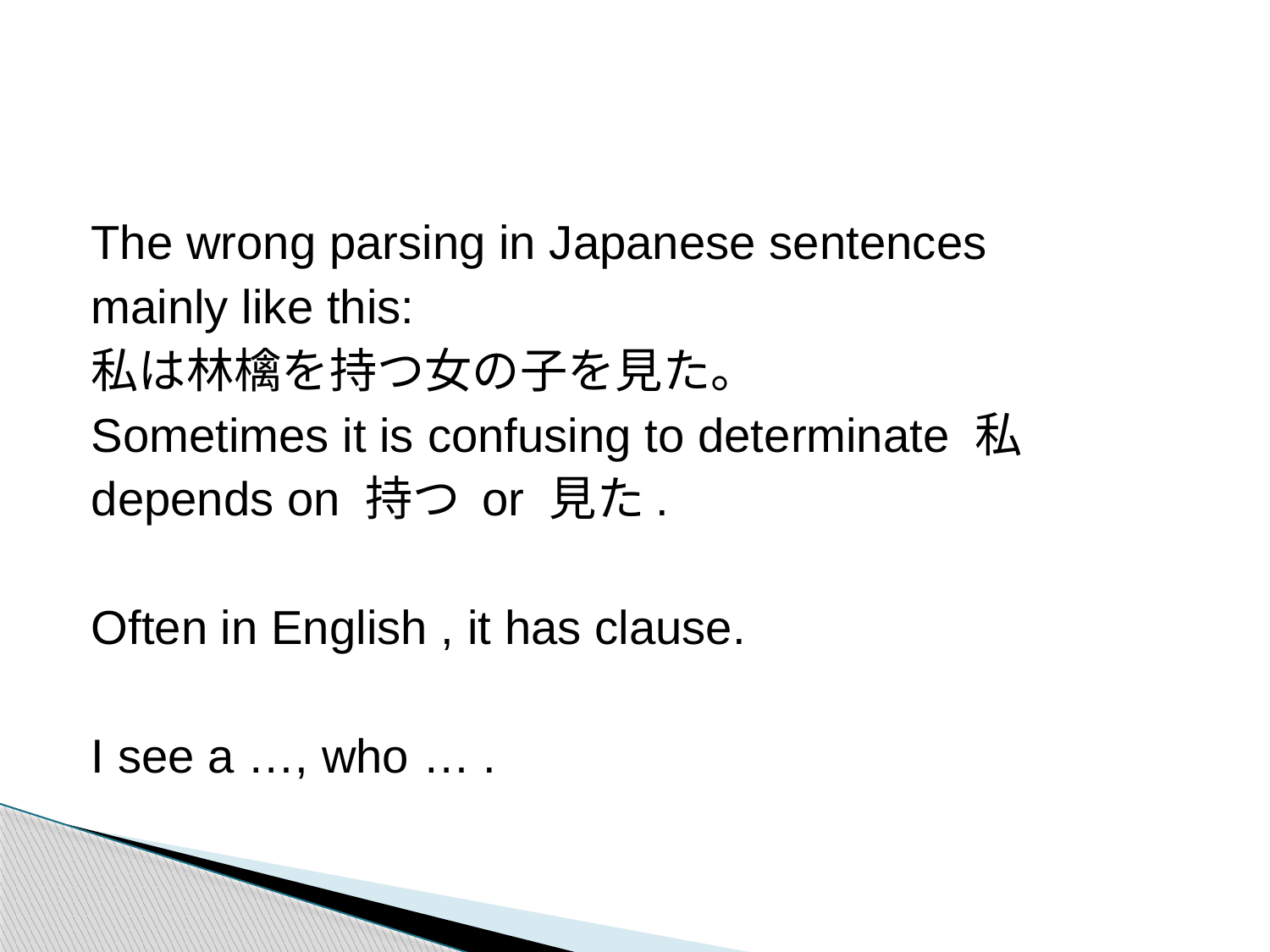

#
The wrong parsing in Japanese sentences
mainly like this:
私は林檎を持つ女の子を見た。
Sometimes it is confusing to determinate 私
depends on 持つ or 見た.

Often in English , it has clause.

I see a …, who … .